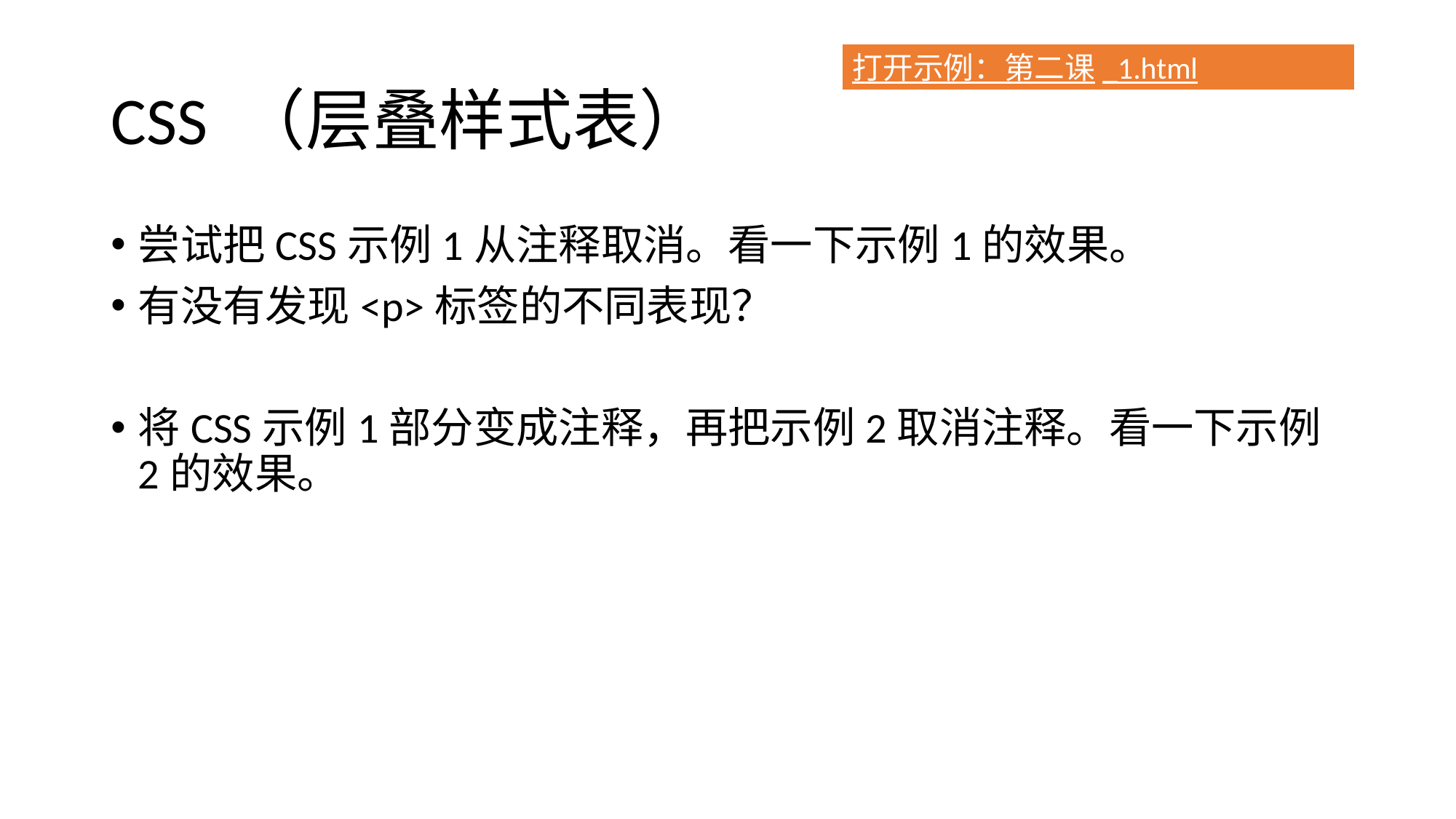

# CSS （层叠样式表）
打开示例：第二课_1.html
尝试把CSS示例1从注释取消。看一下示例1的效果。
有没有发现<p>标签的不同表现？

将CSS示例1部分变成注释，再把示例2取消注释。看一下示例2的效果。